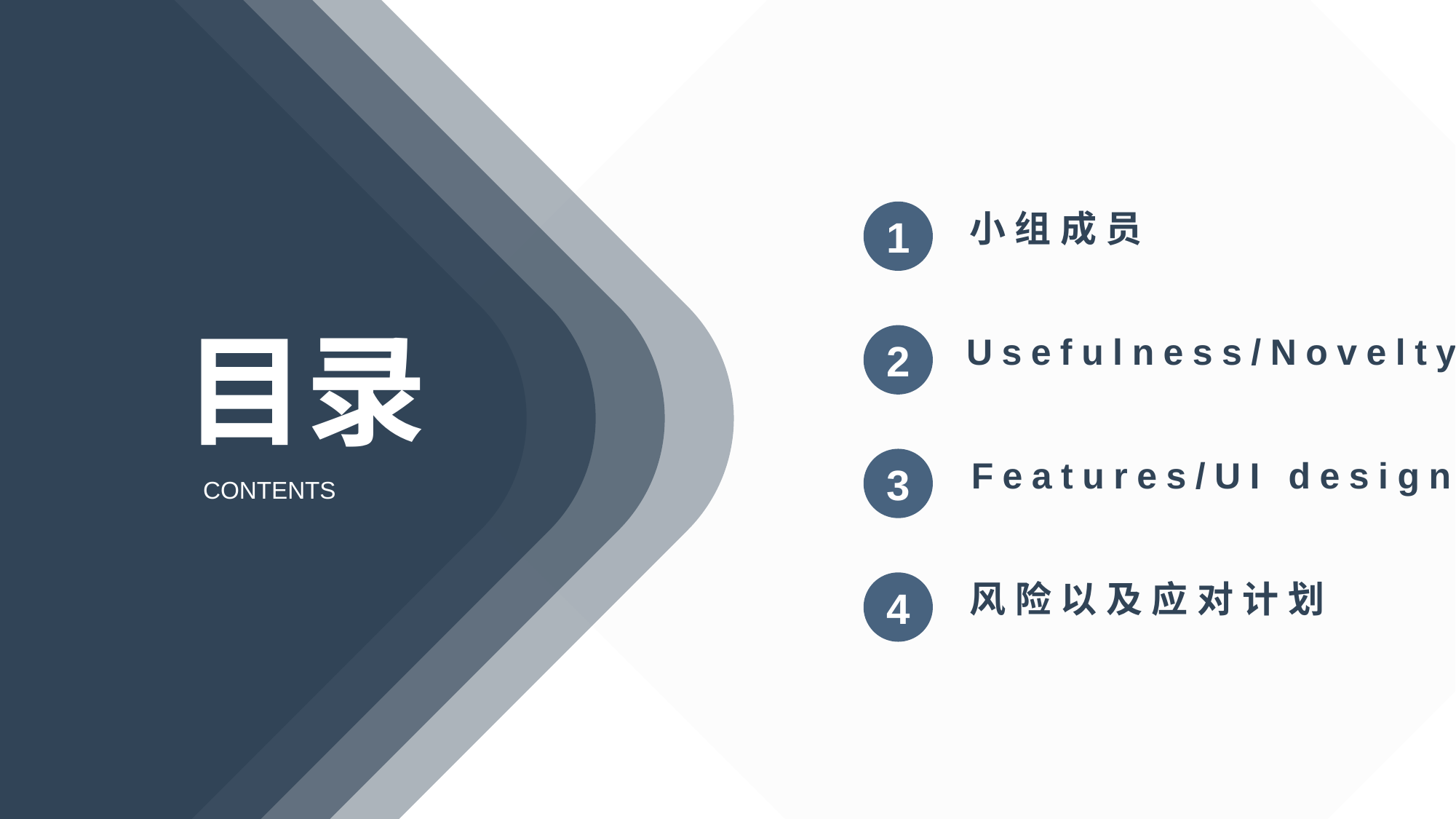

小组成员
1
目录
CONTENTS
Usefulness/Novelty
2
Features/UI design
3
风险以及应对计划
4